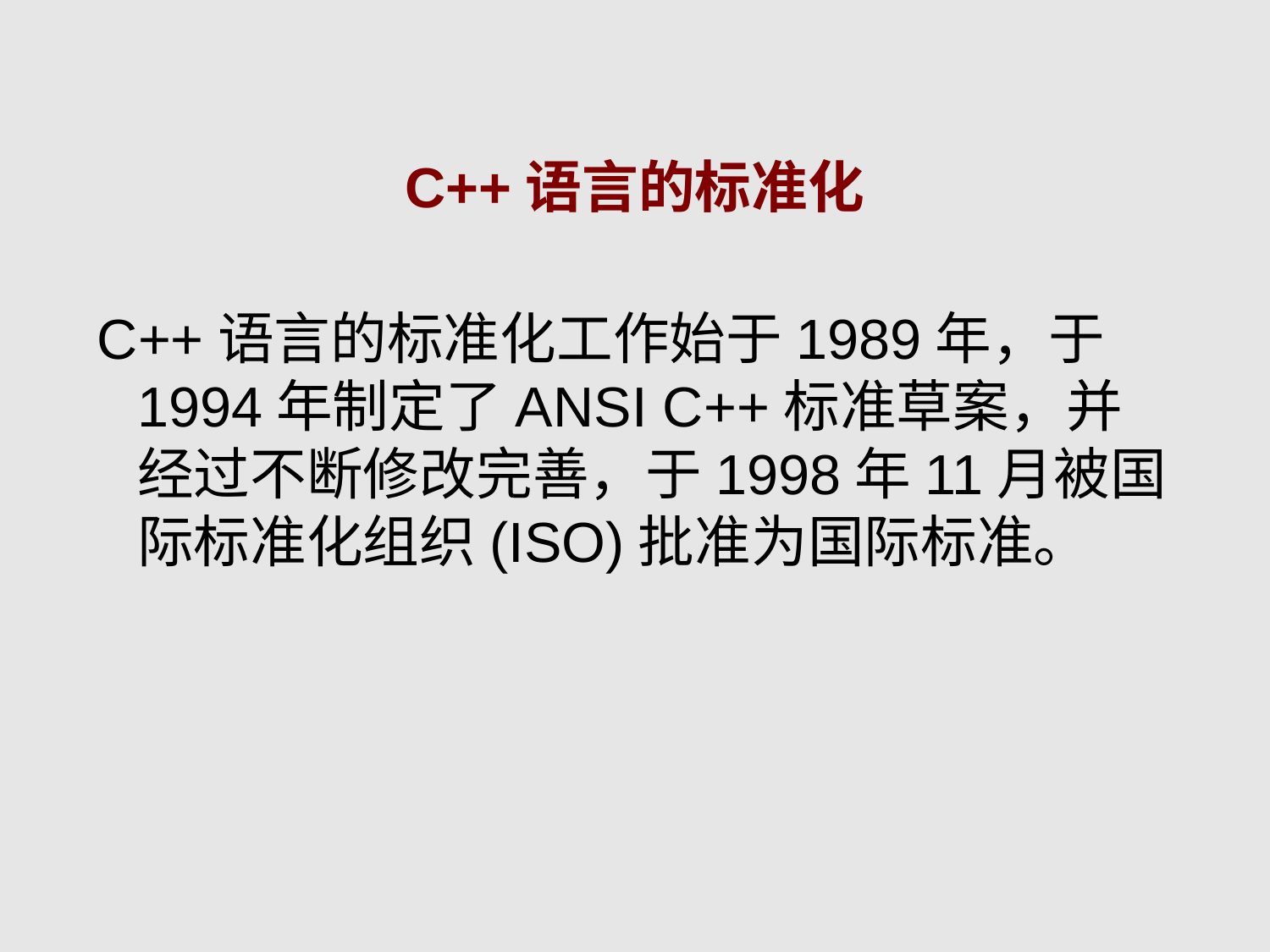

# C++语言的标准化
C++语言的标准化工作始于1989年，于1994年制定了ANSI C++标准草案，并经过不断修改完善，于1998年11月被国际标准化组织(ISO)批准为国际标准。